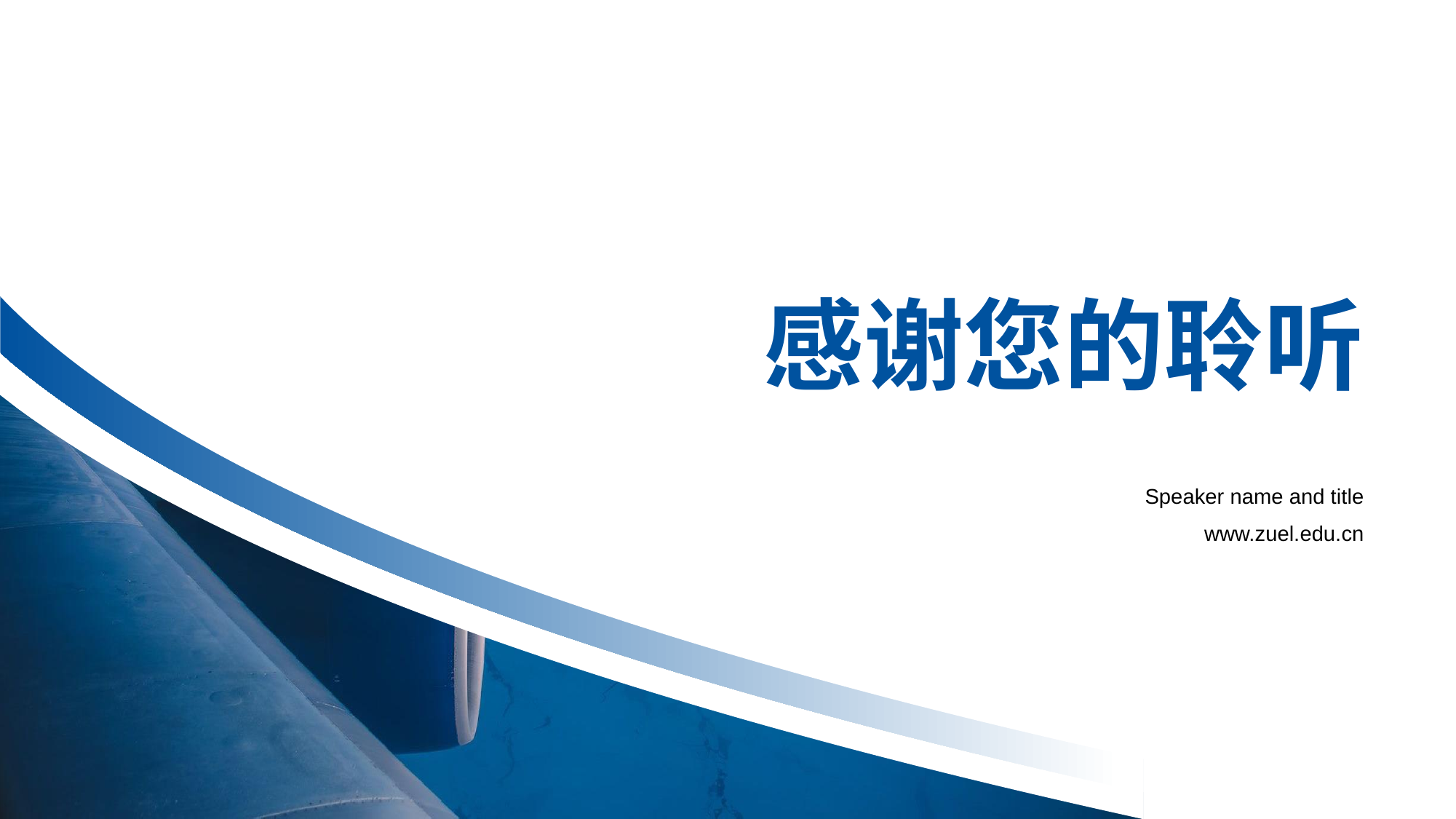

# 感谢您的聆听
Speaker name and title
www.zuel.edu.cn